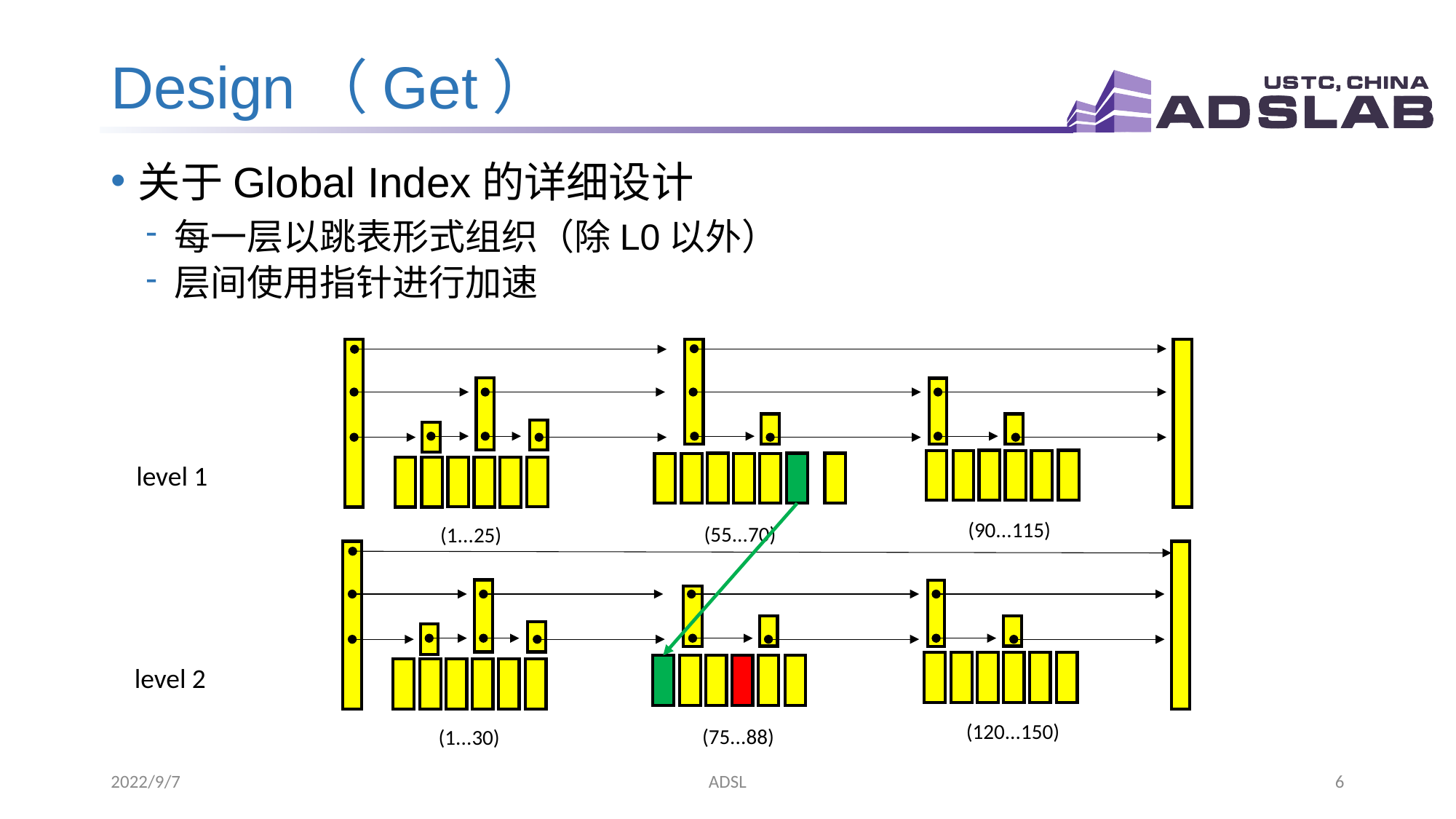

# Design（Get）
关于Global Index的详细设计
每一层以跳表形式组织（除L0以外）
层间使用指针进行加速

(90...115)

level 1

(55...70)
(1...25)

(120...150)

level 2

(75...88)
(1...30)
2022/9/7
ADSL
6